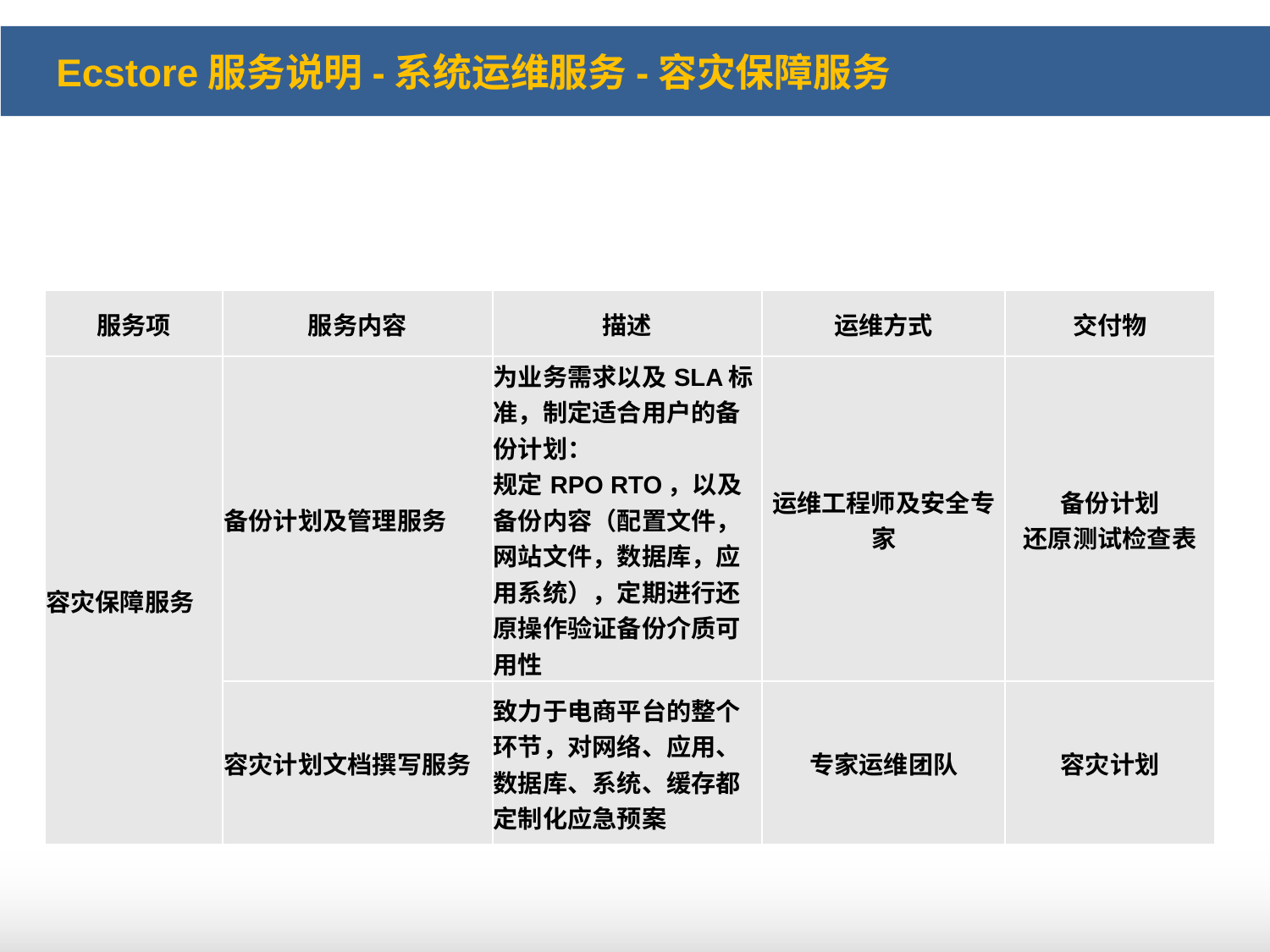

Ecstore服务说明-系统运维服务-容灾保障服务
| 服务项 | 服务内容 | 描述 | 运维方式 | 交付物 |
| --- | --- | --- | --- | --- |
| 容灾保障服务 | 备份计划及管理服务 | 为业务需求以及SLA标准，制定适合用户的备份计划： 规定RPO RTO，以及备份内容（配置文件，网站文件，数据库，应用系统），定期进行还原操作验证备份介质可用性 | 运维工程师及安全专家 | 备份计划 还原测试检查表 |
|  | 容灾计划文档撰写服务 | 致力于电商平台的整个环节，对网络、应用、数据库、系统、缓存都定制化应急预案 | 专家运维团队 | 容灾计划 |